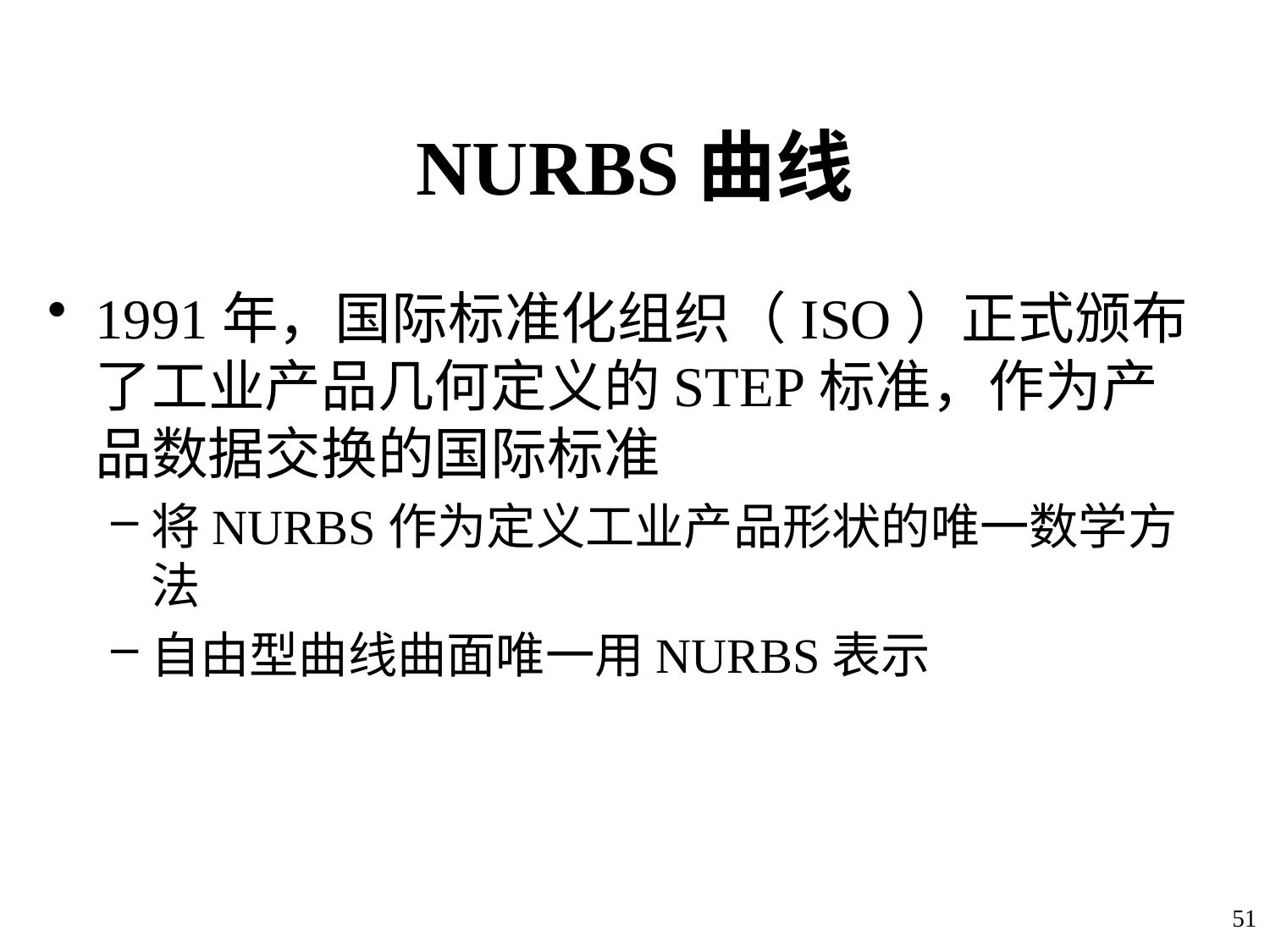

# NURBS曲线
1991年，国际标准化组织（ISO）正式颁布了工业产品几何定义的STEP标准，作为产品数据交换的国际标准
将NURBS作为定义工业产品形状的唯一数学方法
自由型曲线曲面唯一用NURBS表示
51